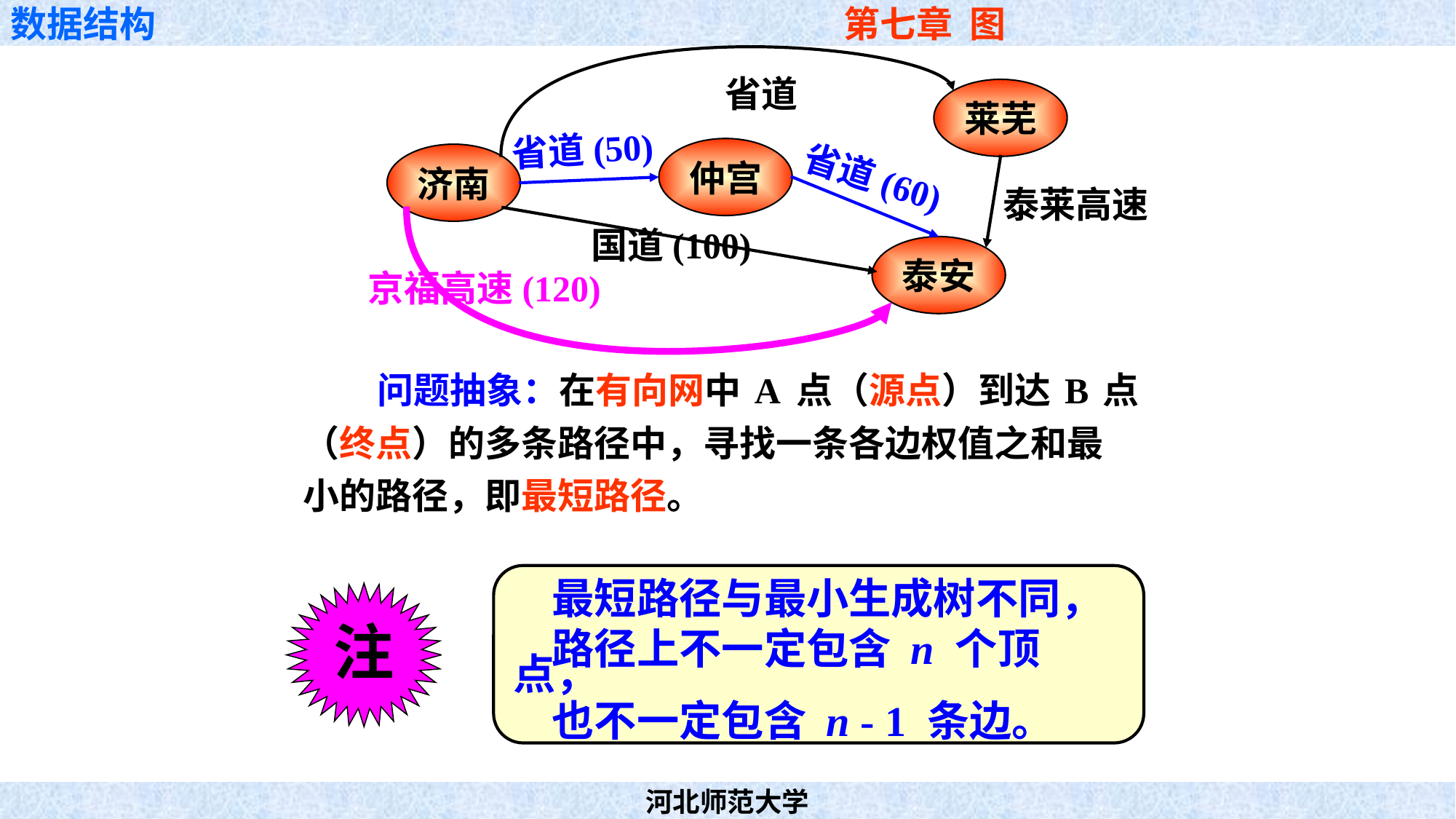

省道
莱芜
省道(50)
仲宫
济南
省道(60)
泰莱高速
国道(100)
泰安
京福高速(120)
        问题抽象：在有向网中 A 点（源点）到达 B 点
（终点）的多条路径中，寻找一条各边权值之和最
小的路径，即最短路径。
   最短路径与最小生成树不同，
   路径上不一定包含 n 个顶点，
   也不一定包含 n - 1 条边。
注